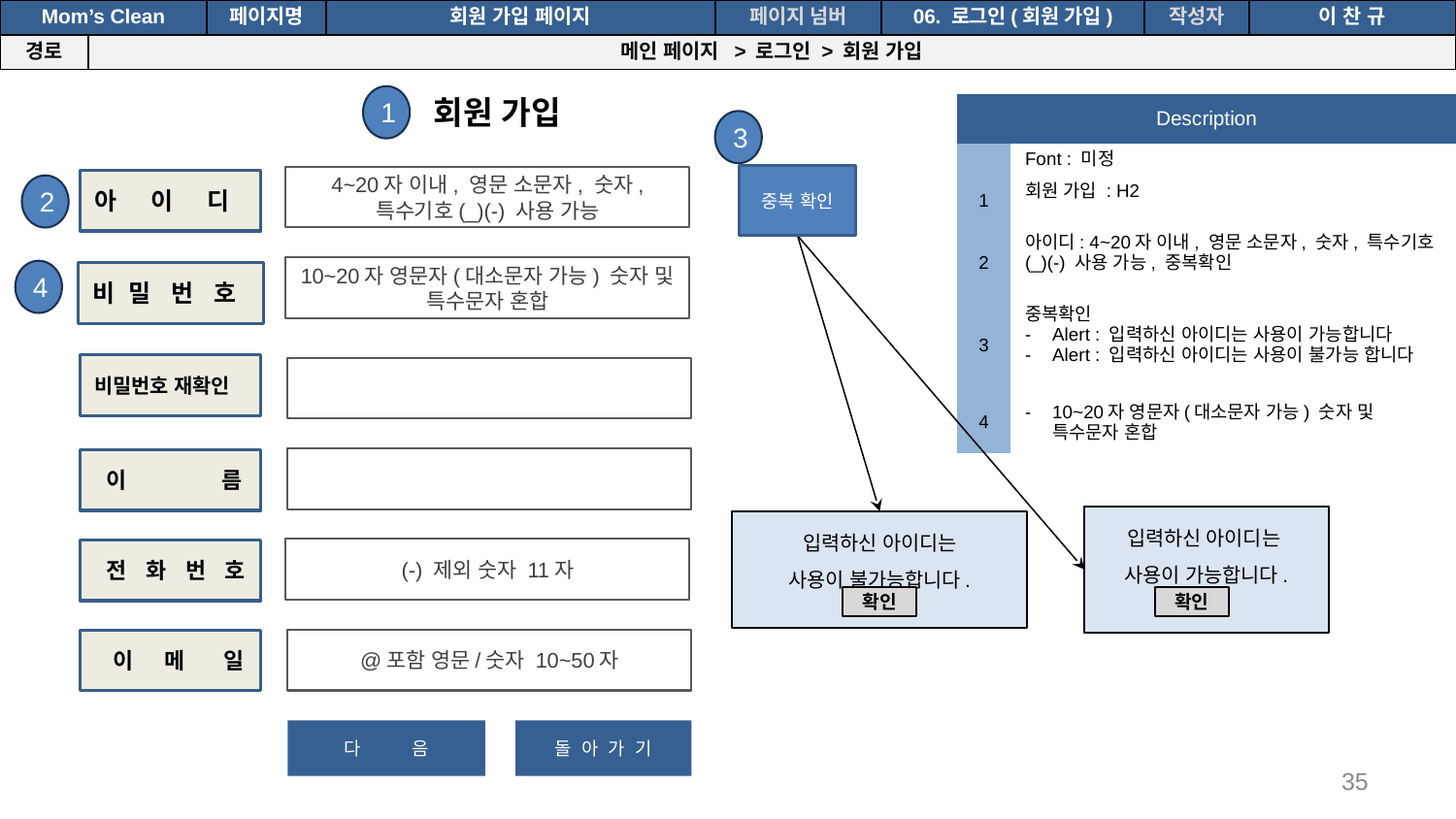

공간(오피스) 대여 시스템
| Mom’s Clean |  | 페이지명 | 회원 가입 페이지 | 페이지 넘버 | 06. 로그인(회원 가입) | 작성자 | 이 찬 규 |
| --- | --- | --- | --- | --- | --- | --- | --- |
| 경로 | 메인 페이지 > 로그인 > 회원 가입 |  |  |  |  |  |  |
회원 가입
@포함 영문/숫자 10~50자
중복 확인
다          음
돌  아  가  기
1
| Description |  |
| --- | --- |
|  | Font : 미정 |
| 1 | 회원 가입 : H2 |
| 2 | 아이디: 4~20자 이내, 영문 소문자, 숫자, 특수기호(\_)(-) 사용 가능, 중복확인 |
| 3 | 중복확인 Alert : 입력하신 아이디는 사용이 가능합니다 Alert : 입력하신 아이디는 사용이 불가능 합니다 |
| 4 | 10~20자 영문자(대소문자 가능) 숫자 및 특수문자 혼합 |
3
4~20자 이내, 영문 소문자, 숫자, 특수기호(_)(-) 사용 가능
아     이     디
2
10~20자 영문자(대소문자 가능) 숫자 및 특수문자 혼합
4
비  밀   번   호
비밀번호 재확인

 이               름
입력하신 아이디는
사용이 가능합니다.
입력하신 아이디는
사용이 불가능합니다.
(-) 제외 숫자 11자
 전   화   번   호
확인
확인
  이     메      일
35